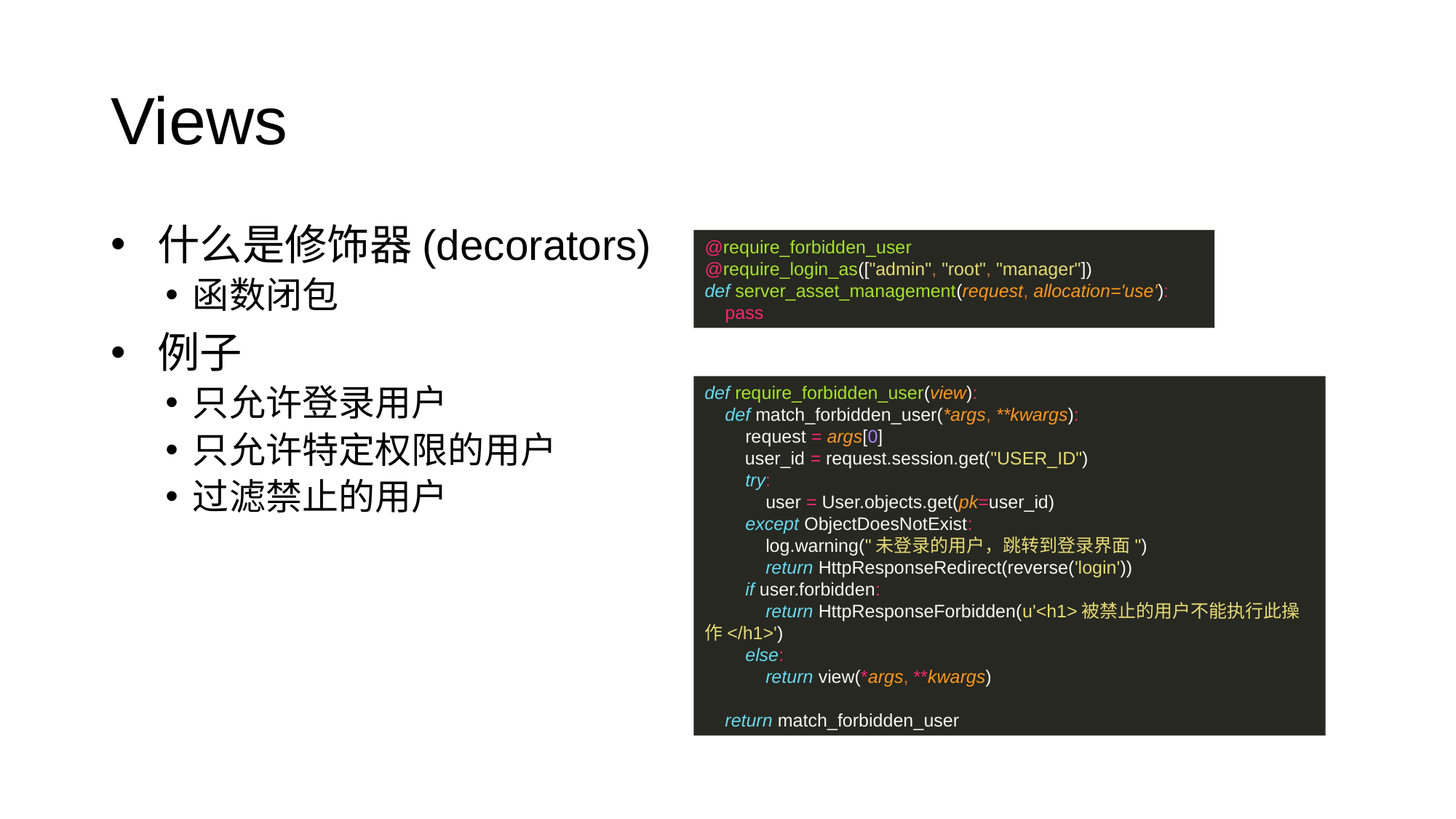

# Views
 什么是修饰器(decorators)
函数闭包
 例子
只允许登录用户
只允许特定权限的用户
过滤禁止的用户

@require_forbidden_user
@require_login_as(["admin", "root", "manager"])
def server_asset_management(request, allocation='use'):
    pass
def require_forbidden_user(view):
    def match_forbidden_user(*args, **kwargs):
        request = args[0]
        user_id = request.session.get("USER_ID")
        try:
            user = User.objects.get(pk=user_id)
        except ObjectDoesNotExist:
            log.warning("未登录的用户，跳转到登录界面")
            return HttpResponseRedirect(reverse('login'))
        if user.forbidden:
            return HttpResponseForbidden(u'<h1>被禁止的用户不能执行此操作</h1>')
        else:
            return view(*args, **kwargs)
    return match_forbidden_user